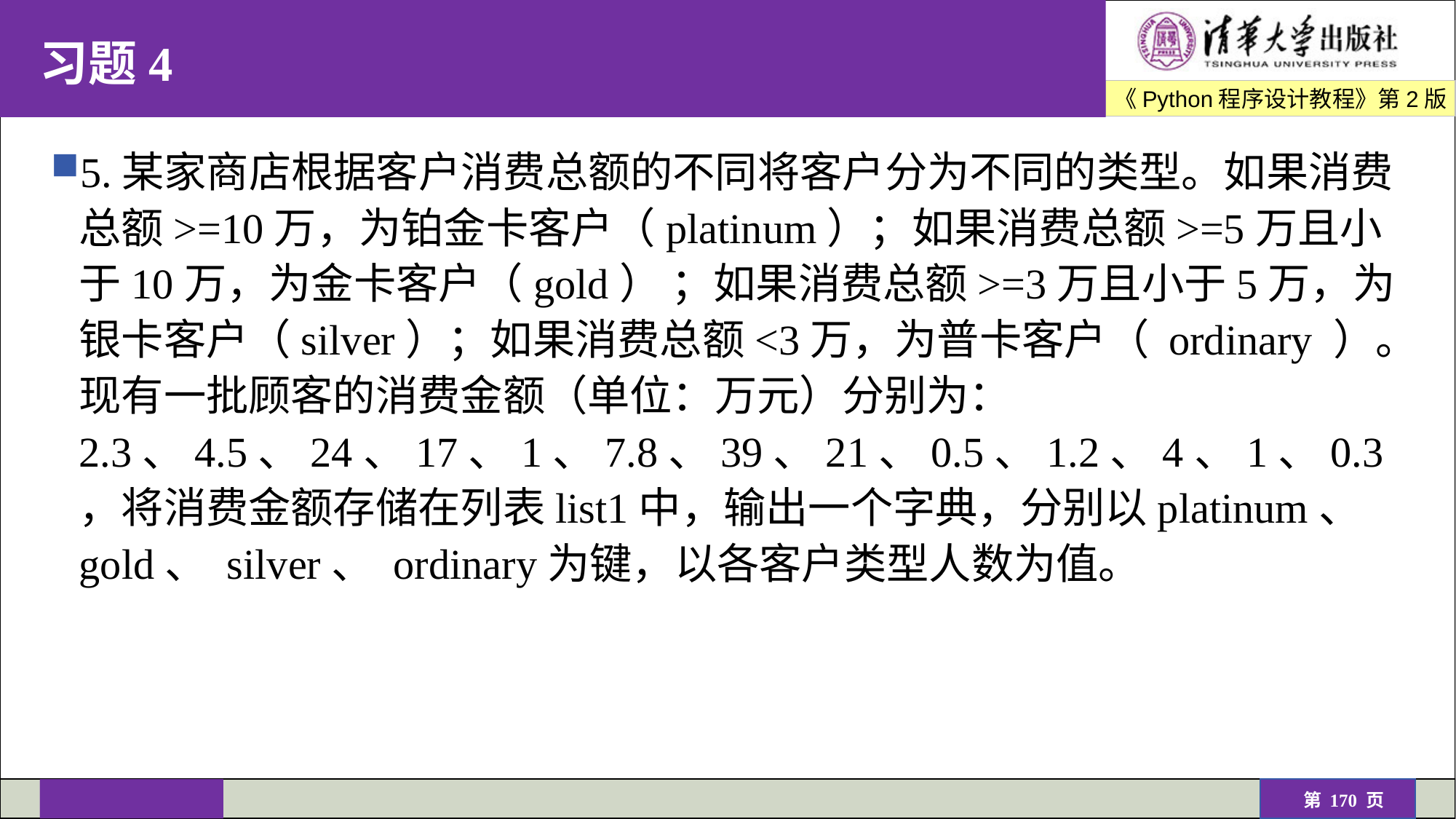

# 习题4
5.某家商店根据客户消费总额的不同将客户分为不同的类型。如果消费总额>=10万，为铂金卡客户（platinum）；如果消费总额>=5万且小于10万，为金卡客户（gold） ；如果消费总额>=3万且小于5万，为银卡客户（silver）；如果消费总额<3万，为普卡客户（ ordinary ）。现有一批顾客的消费金额（单位：万元）分别为：2.3、4.5、24、17、1、7.8、39、21、0.5、1.2、4、1、0.3，将消费金额存储在列表list1中，输出一个字典，分别以platinum、 gold、 silver、 ordinary为键，以各客户类型人数为值。